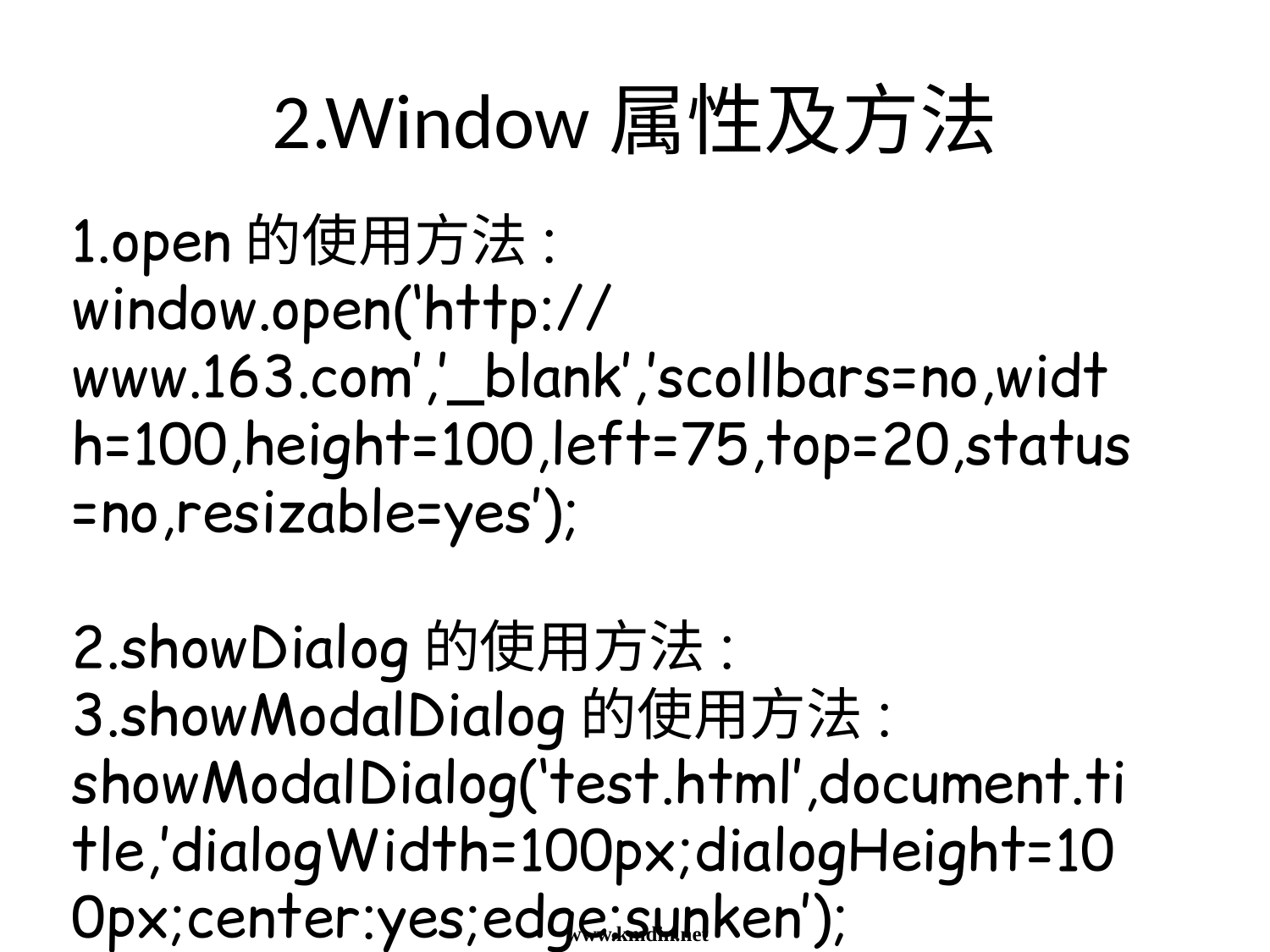

# 2.Window属性及方法
1.open的使用方法:
window.open(‘http://www.163.com’,’_blank’,’scollbars=no,width=100,height=100,left=75,top=20,status=no,resizable=yes’);

2.showDialog的使用方法:
3.showModalDialog的使用方法:
showModalDialog(‘test.html’,document.title,’dialogWidth=100px;dialogHeight=100px;center:yes;edge:sunken’);